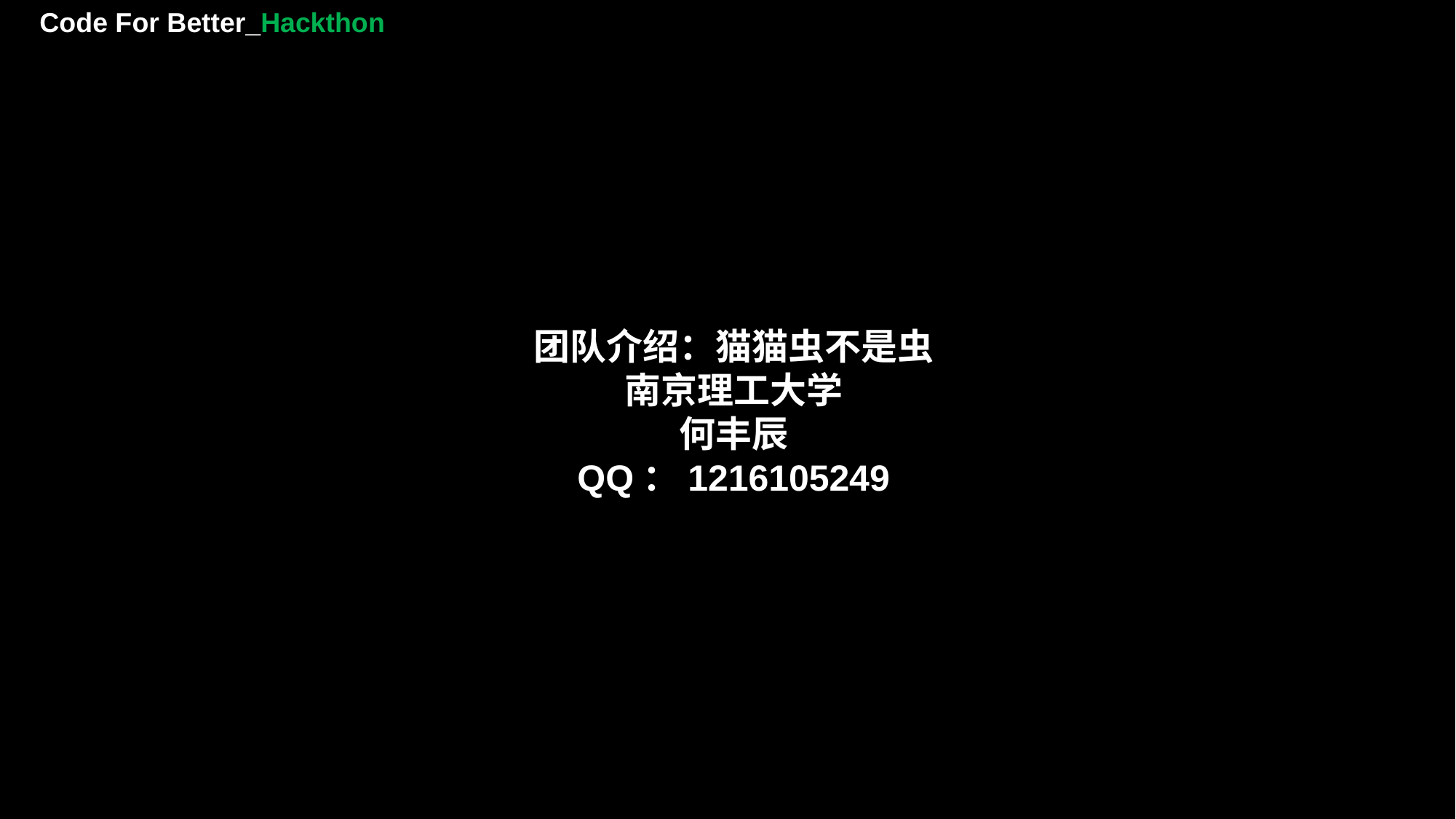

Code For Better_Hackthon
团队介绍：猫猫虫不是虫
南京理工大学
何丰辰
QQ：1216105249